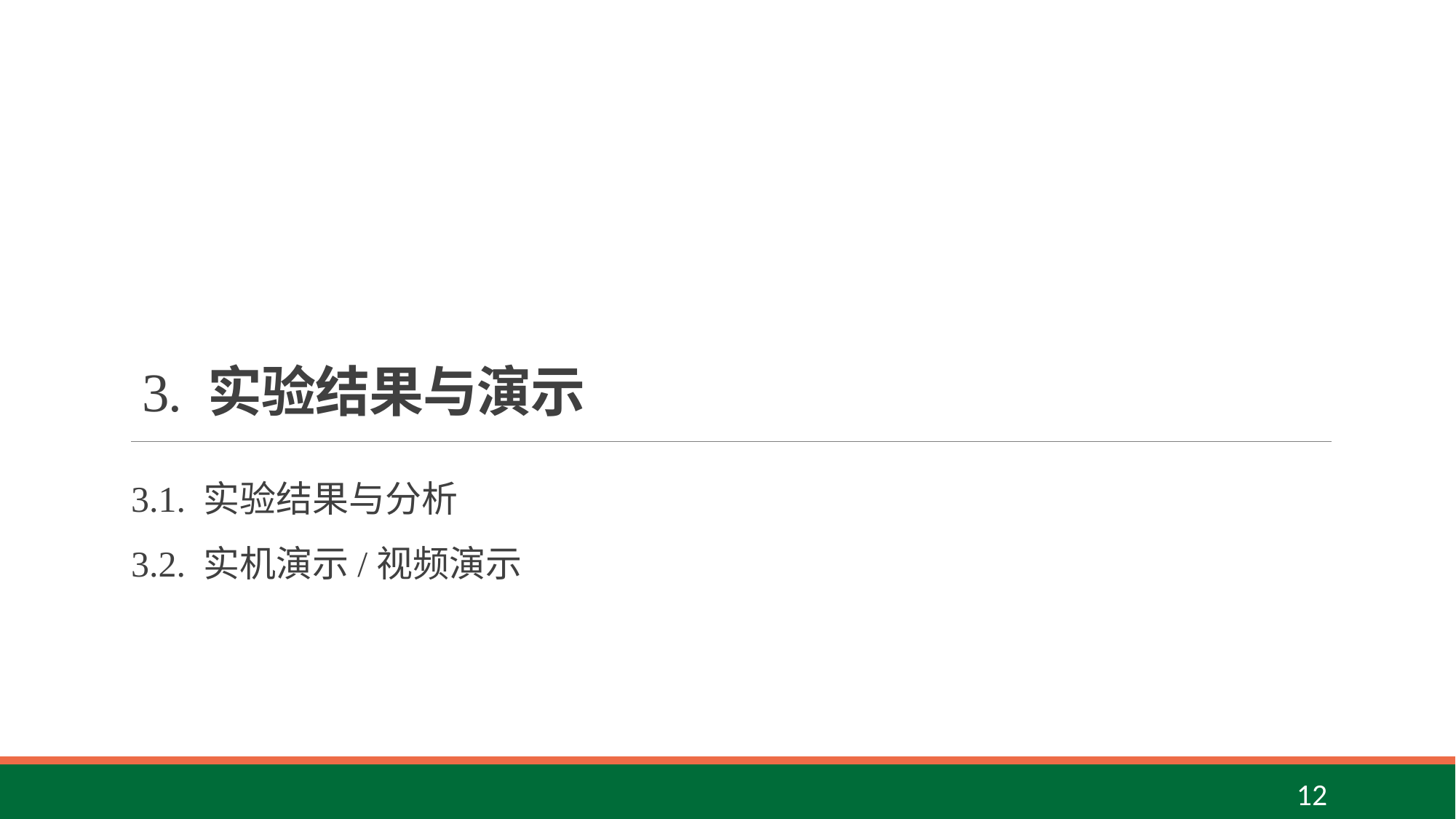

# 3. 实验结果与演示
3.1. 实验结果与分析
3.2. 实机演示/视频演示
12